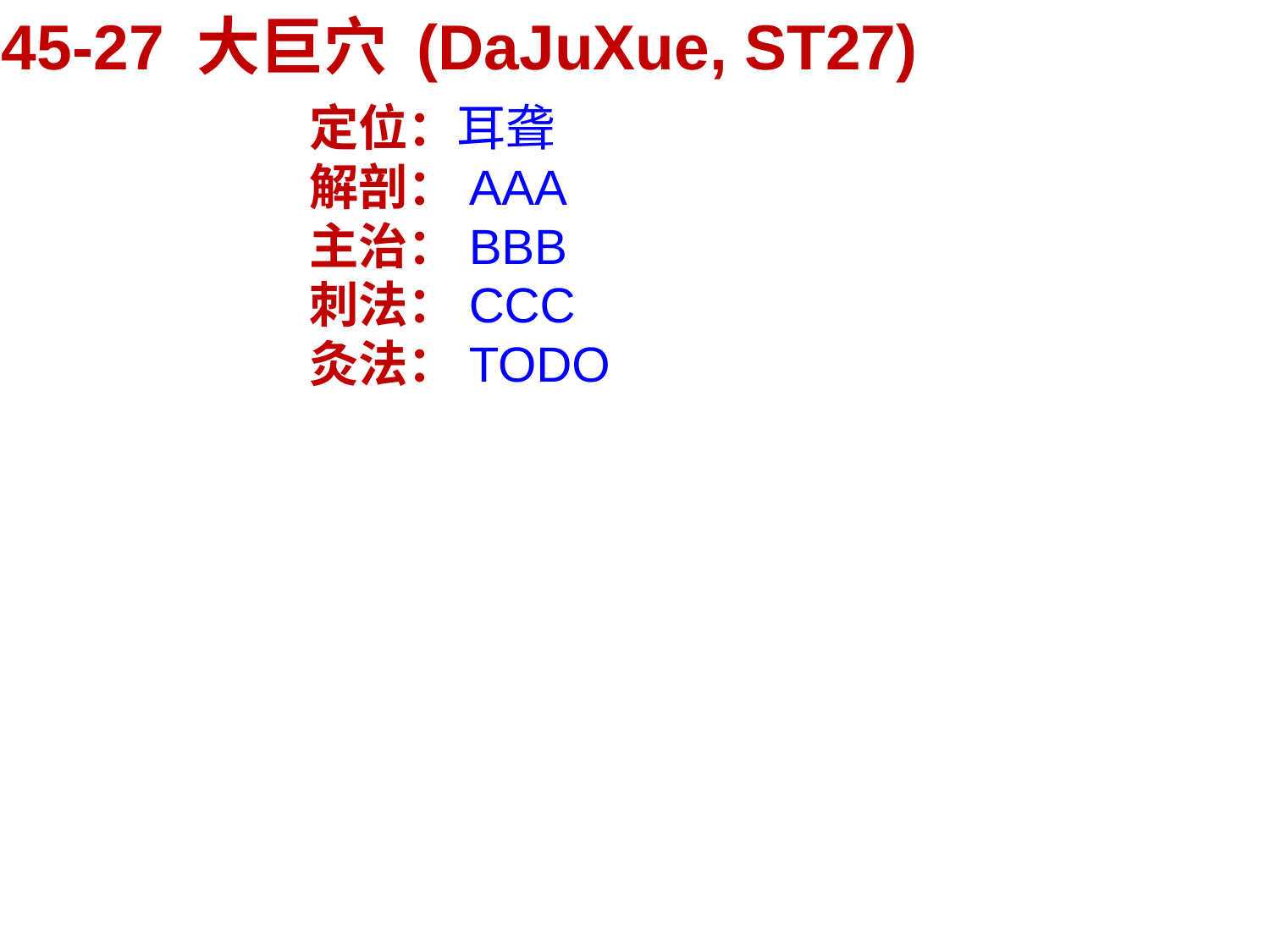

45-27 大巨穴 (DaJuXue, ST27)
定位：耳聋
解剖：AAA
主治：BBB
刺法：CCC
灸法：TODO